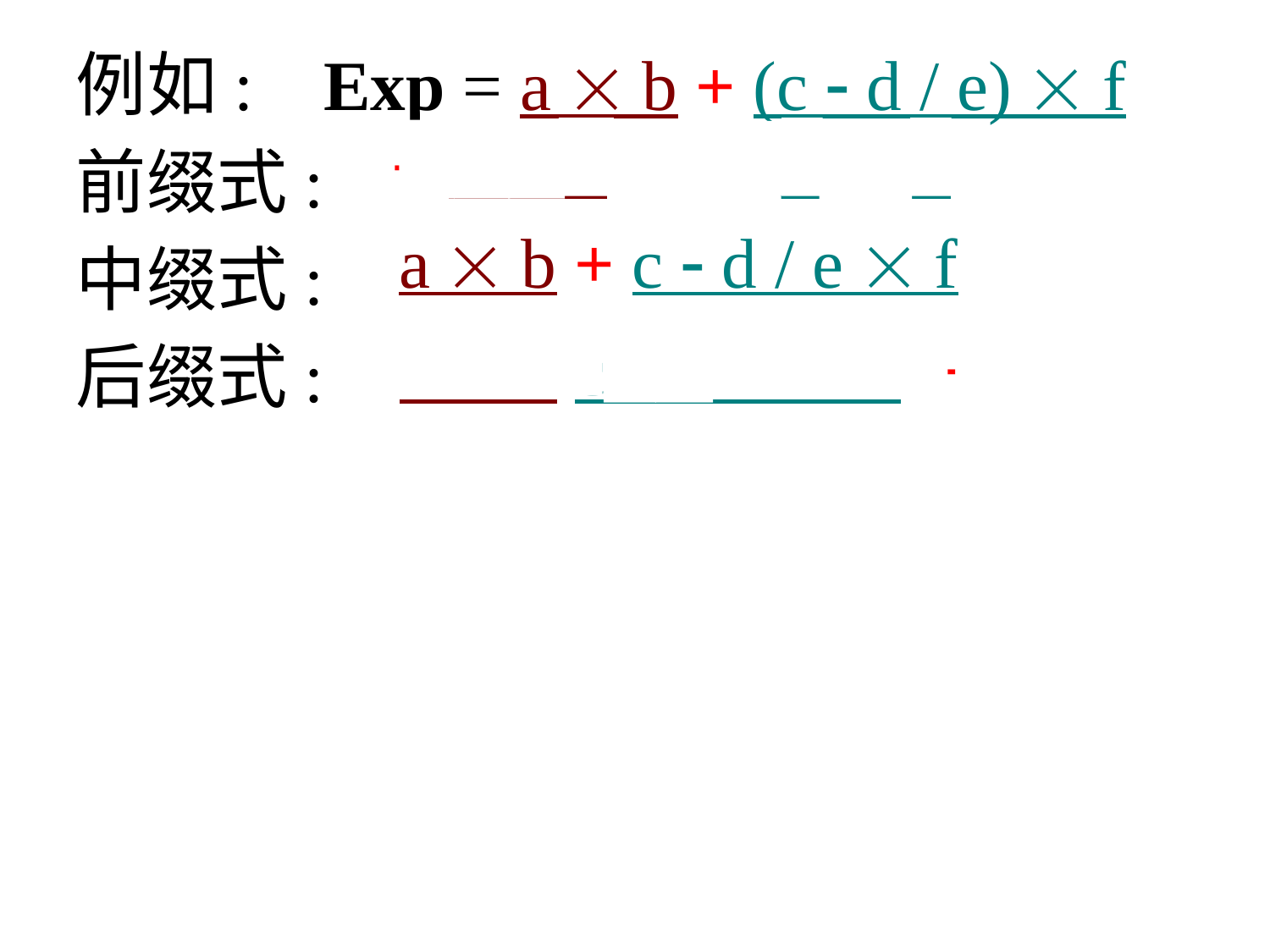

例如:    Exp = a × b + (c − d / e) × f
前缀式:
中缀式:
后缀式:
+ × a b × − c / d e f

a × b + c − d / e × f
a b × c d e / − f × +